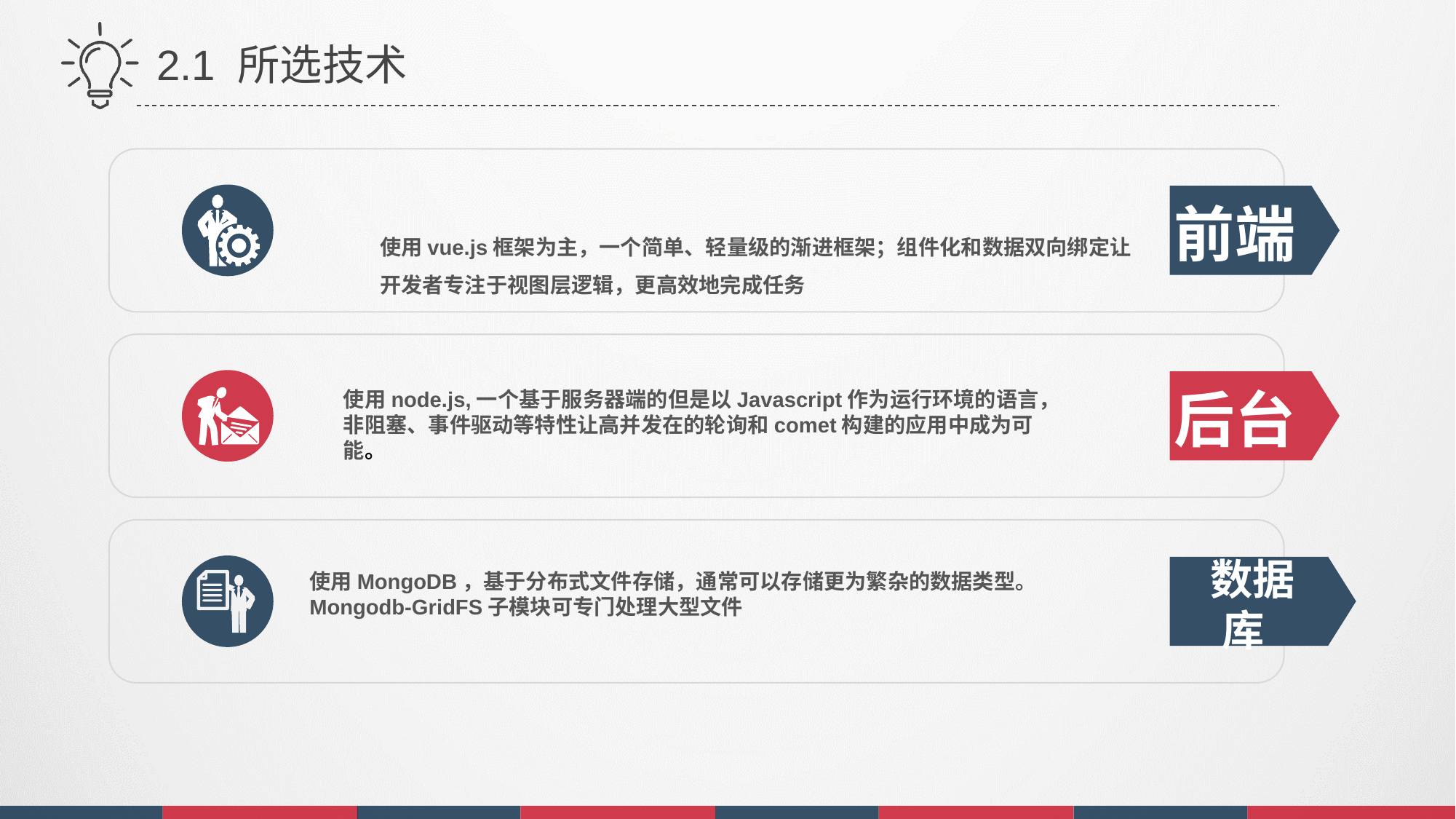

2.1 所选技术

前端

使用vue.js框架为主，一个简单、轻量级的渐进框架；组件化和数据双向绑定让
开发者专注于视图层逻辑，更高效地完成任务

后台

使用node.js,一个基于服务器端的但是以Javascript作为运行环境的语言，非阻塞、事件驱动等特性让高并发在的轮询和comet构建的应用中成为可能。

 数据库

使用MongoDB，基于分布式文件存储，通常可以存储更为繁杂的数据类型。Mongodb-GridFS子模块可专门处理大型文件